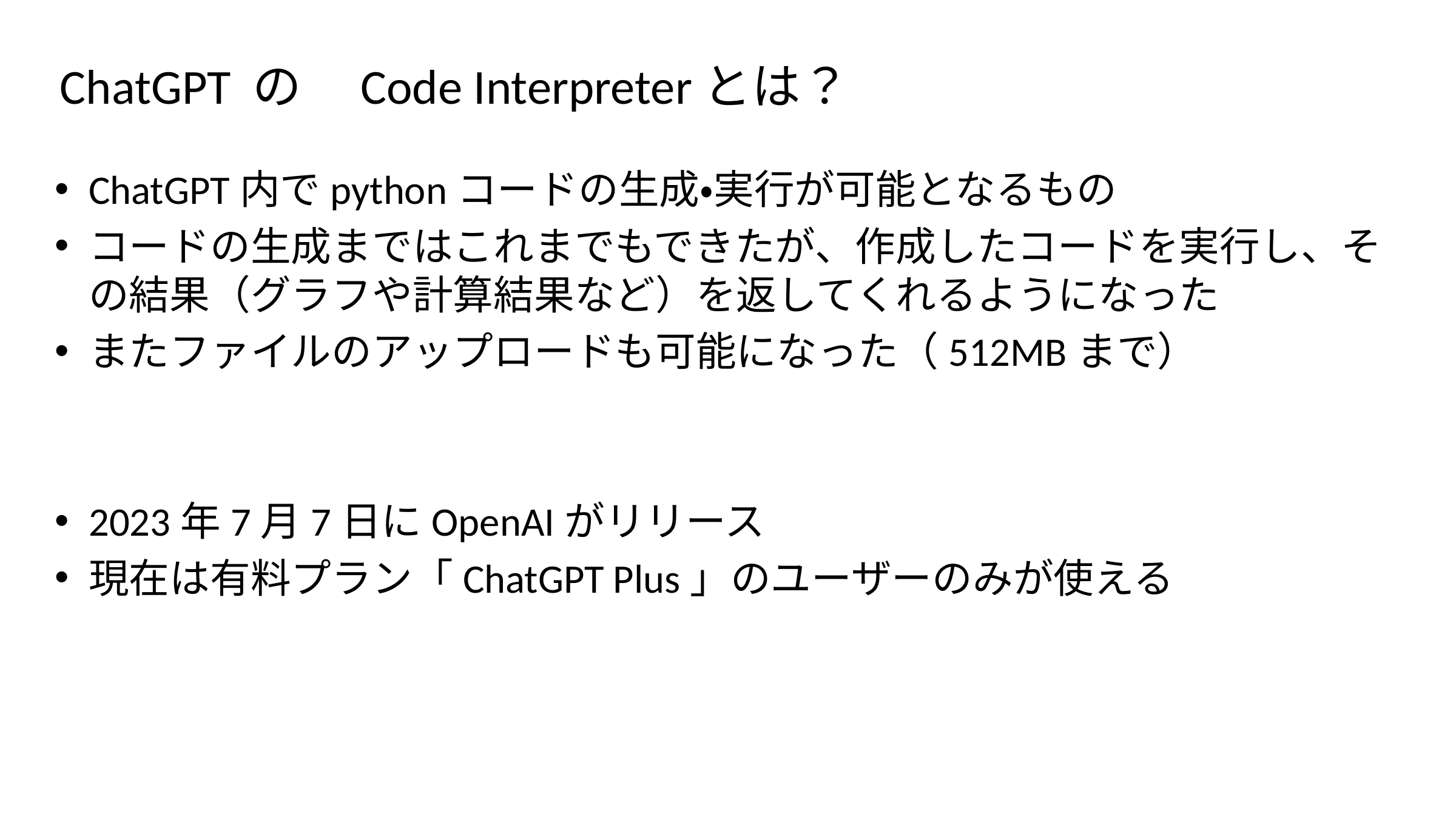

# ChatGPT の　Code Interpreterとは？
ChatGPT内でpythonコードの生成・実行が可能となるもの
コードの生成まではこれまでもできたが、作成したコードを実行し、その結果（グラフや計算結果など）を返してくれるようになった
またファイルのアップロードも可能になった（512MBまで）

2023年7月7日にOpenAIがリリース
現在は有料プラン「ChatGPT Plus」のユーザーのみが使える